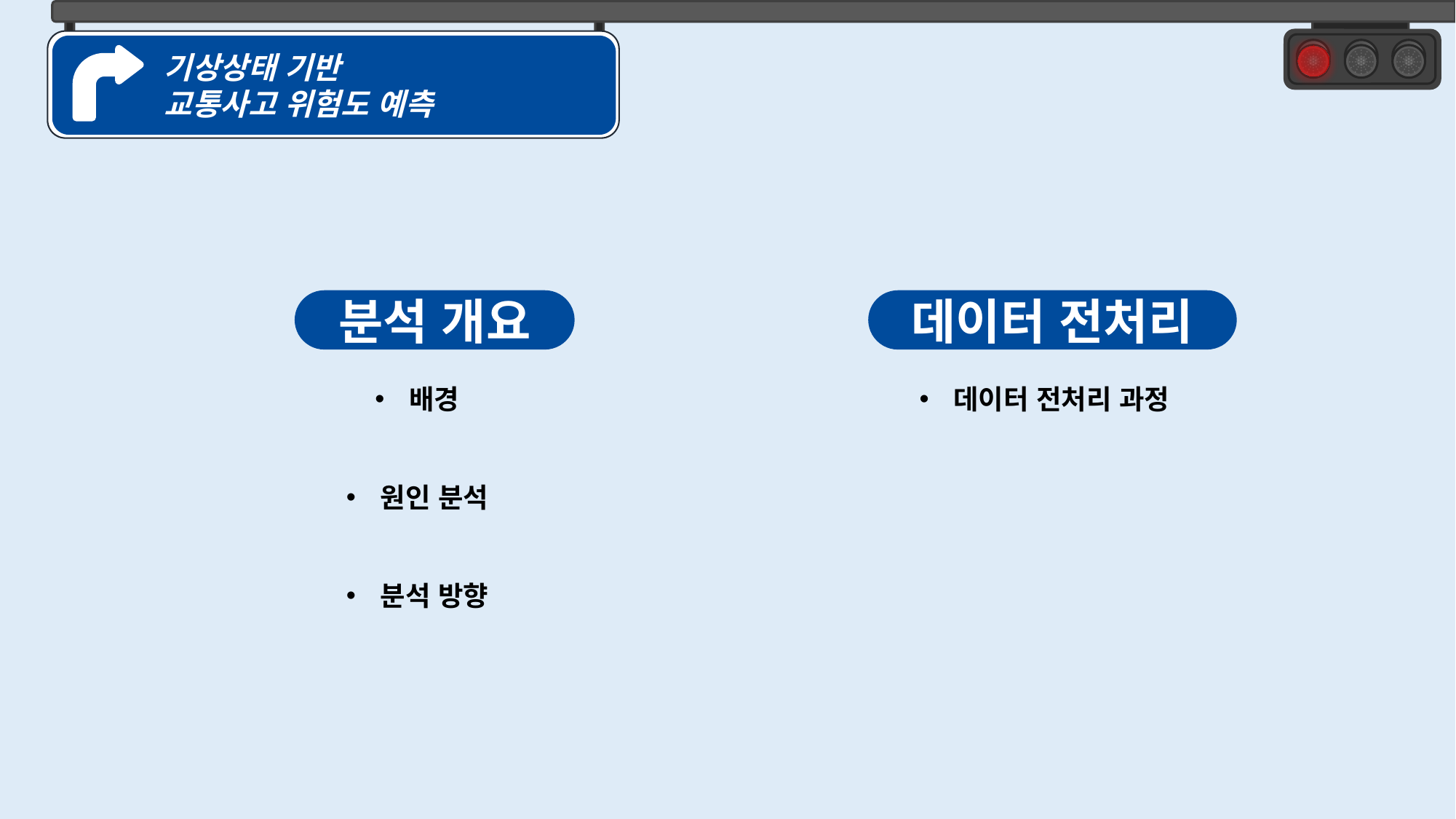

기상상태 기반
교통사고 위험도 예측

데이터 전처리
분석 개요
배경

원인 분석

분석 방향
데이터 전처리 과정